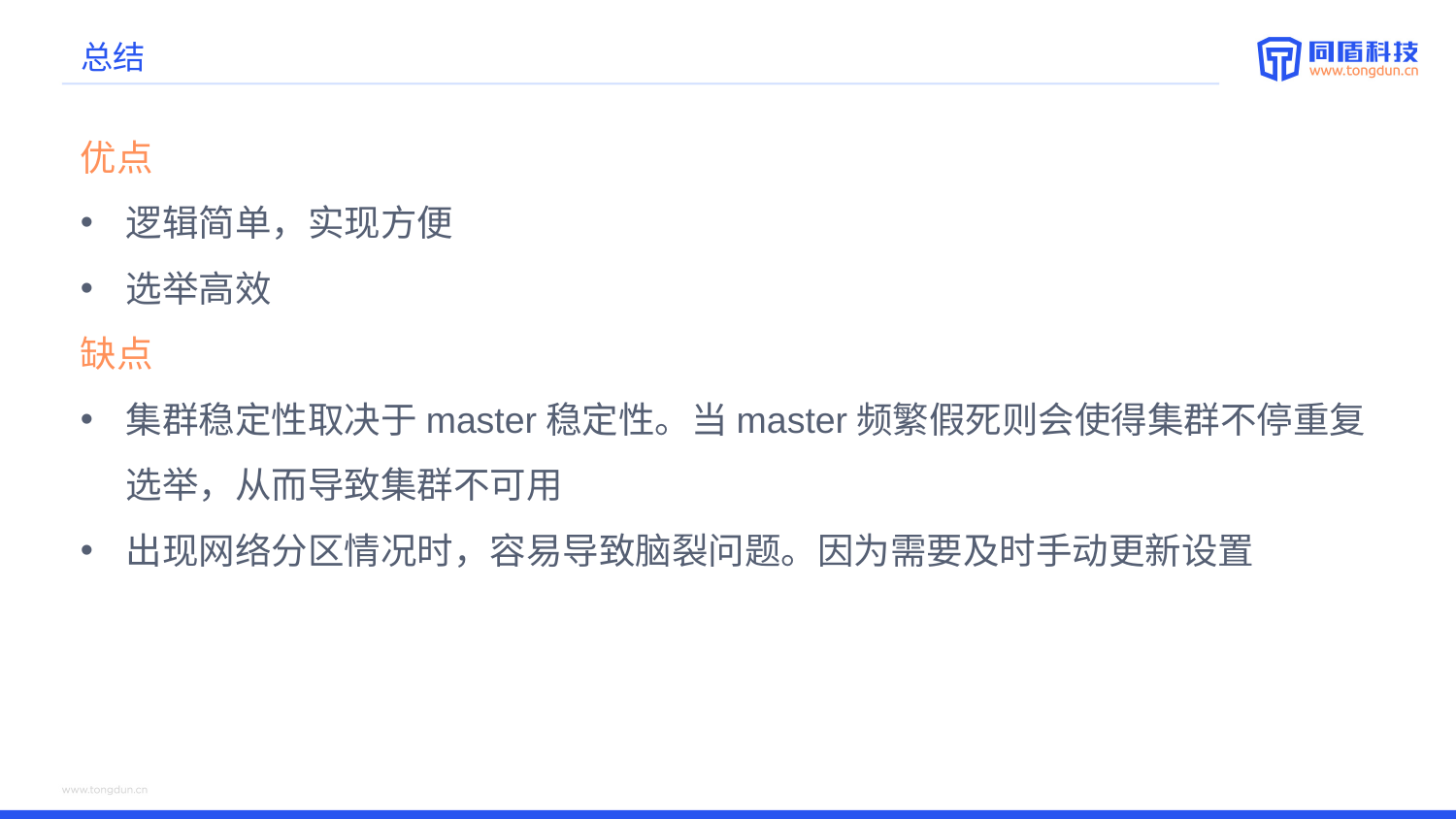

# 总结
优点
逻辑简单，实现方便
选举高效
缺点
集群稳定性取决于master稳定性。当master频繁假死则会使得集群不停重复选举，从而导致集群不可用
出现网络分区情况时，容易导致脑裂问题。因为需要及时手动更新设置